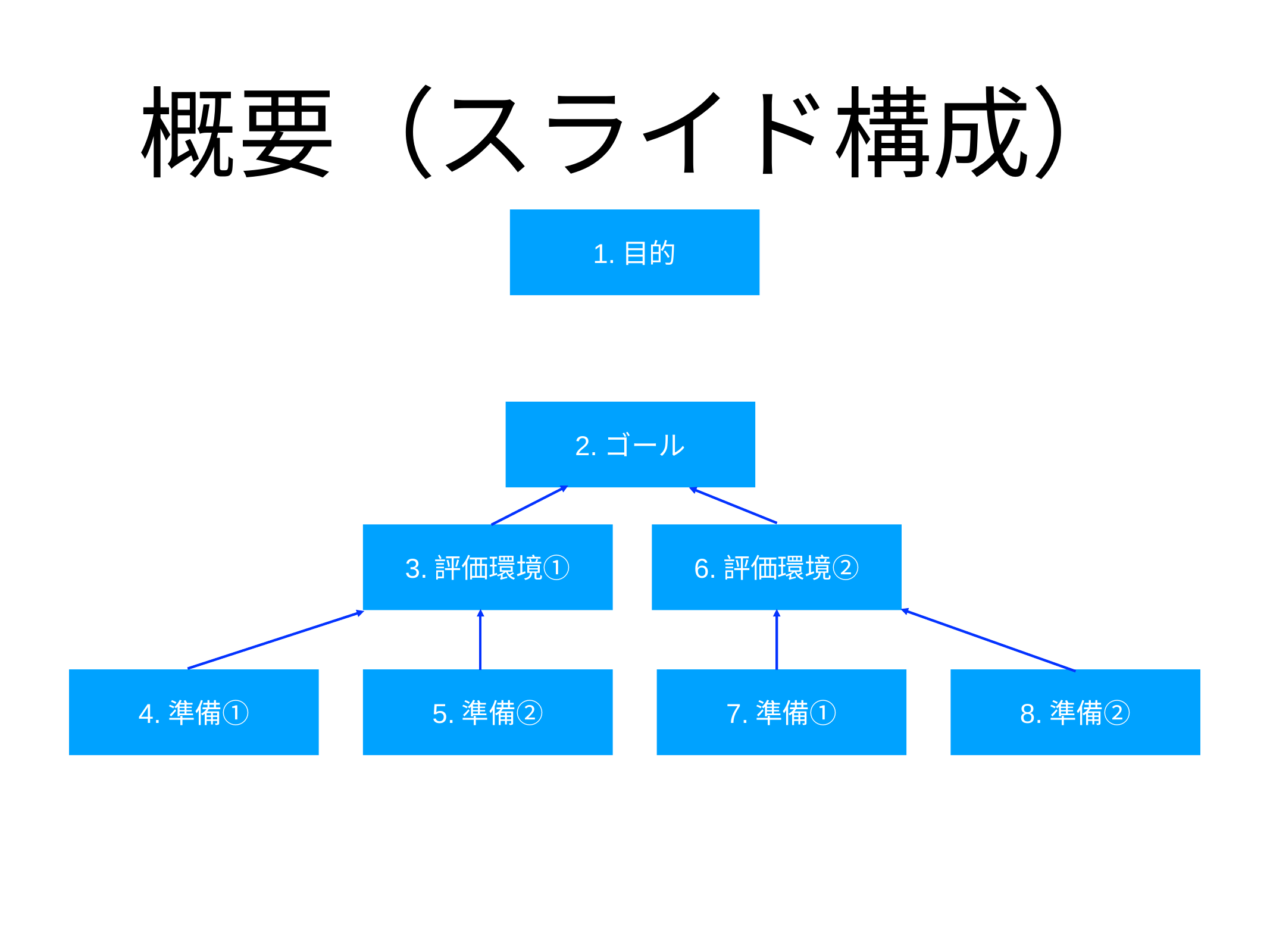

# 概要（スライド構成）
1.目的
2.ゴール

3.評価環境①
6.評価環境②

4.準備①
5.準備②
7.準備①
8.準備②